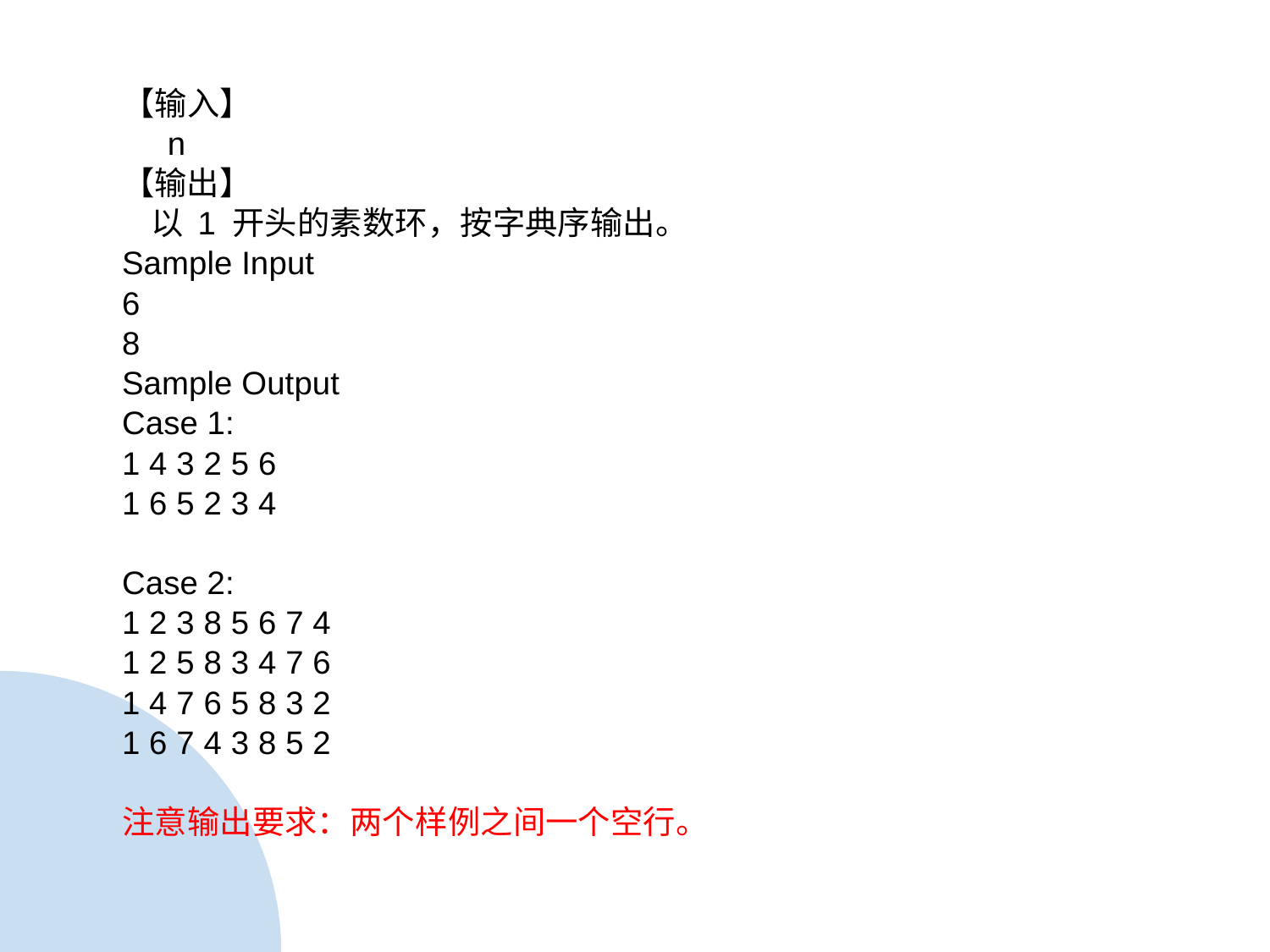

【输入】
     n
【输出】
   以 1 开头的素数环，按字典序输出。
Sample Input
6
8
Sample Output
Case 1:
1 4 3 2 5 6
1 6 5 2 3 4

Case 2:
1 2 3 8 5 6 7 4
1 2 5 8 3 4 7 6
1 4 7 6 5 8 3 2
1 6 7 4 3 8 5 2

注意输出要求：两个样例之间一个空行。